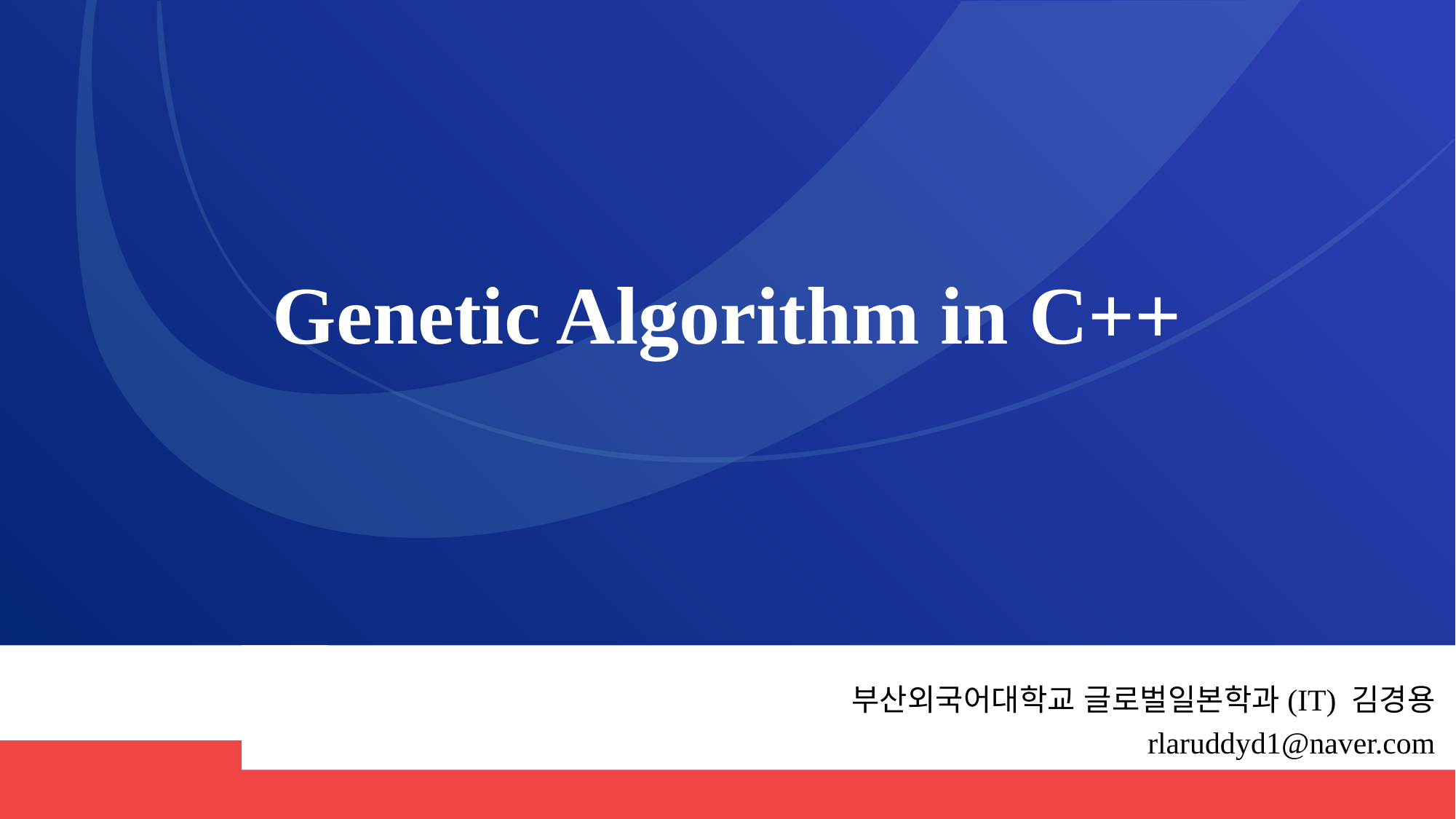

# Genetic Algorithm in C++
부산외국어대학교 글로벌일본학과(IT) 김경용
rlaruddyd1@naver.com